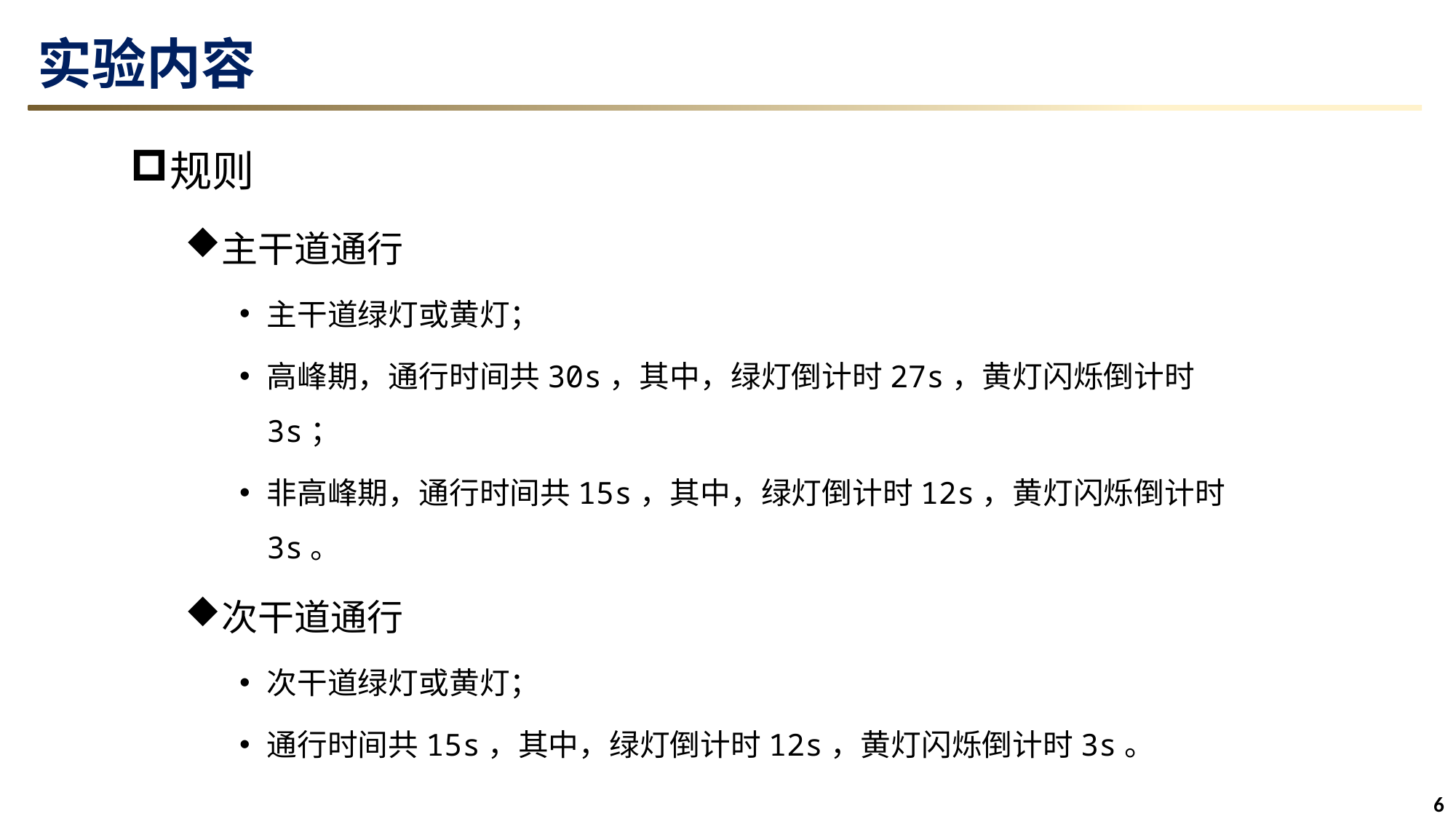

# 实验内容
规则
主干道通行
主干道绿灯或黄灯；
高峰期，通行时间共30s，其中，绿灯倒计时27s，黄灯闪烁倒计时3s；
非高峰期，通行时间共15s，其中，绿灯倒计时12s，黄灯闪烁倒计时3s。
次干道通行
次干道绿灯或黄灯；
通行时间共15s，其中，绿灯倒计时12s，黄灯闪烁倒计时3s。
6